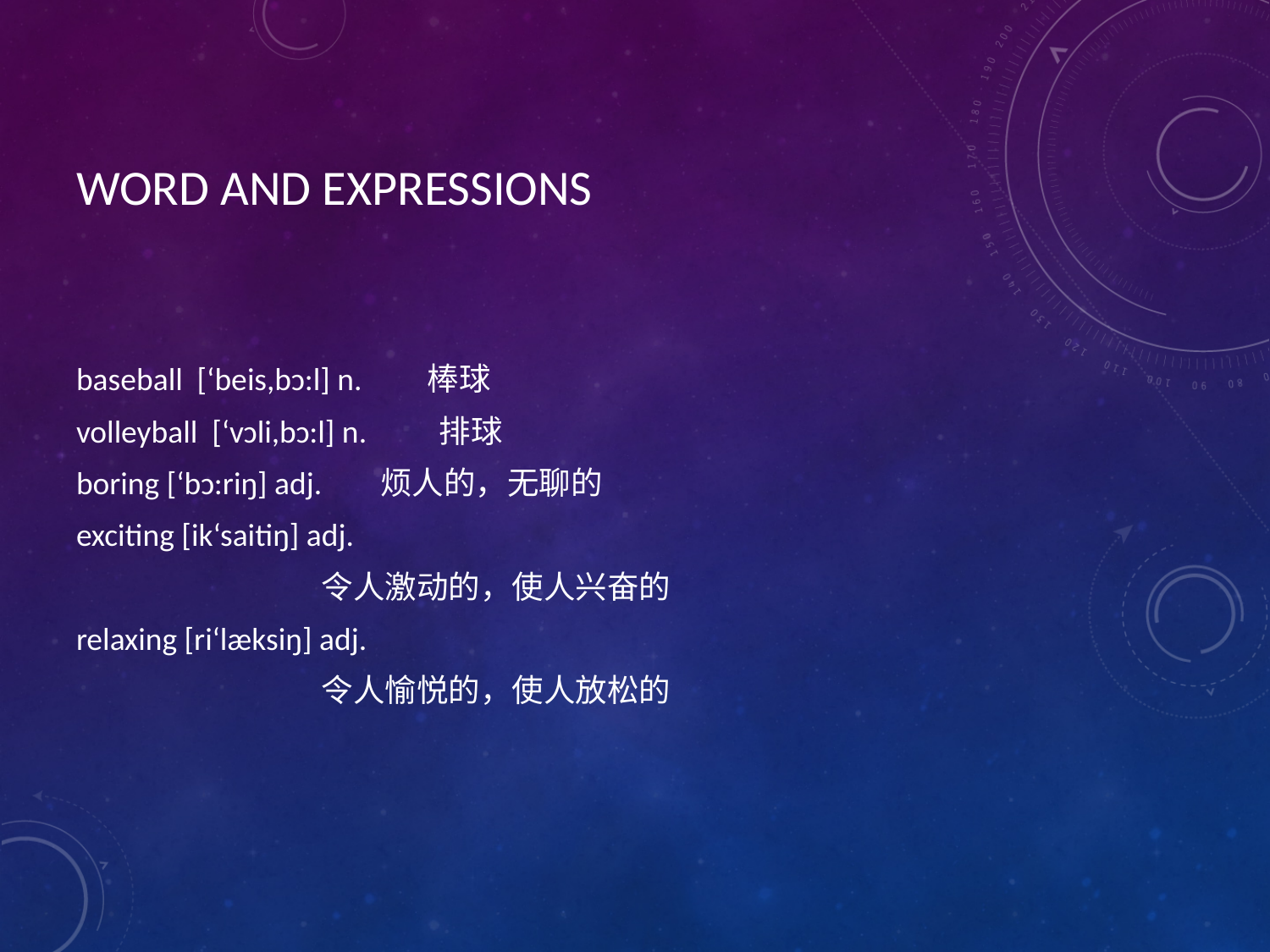

# Word and expressions
baseball  [‘beis,bɔ:l] n.        棒球
volleyball  [‘vɔli,bɔ:l] n.         排球
boring [‘bɔ:riŋ] adj.       烦人的，无聊的
exciting [ik‘saitiŋ] adj.
                                 令人激动的，使人兴奋的
relaxing [ri‘læksiŋ] adj.
                                 令人愉悦的，使人放松的